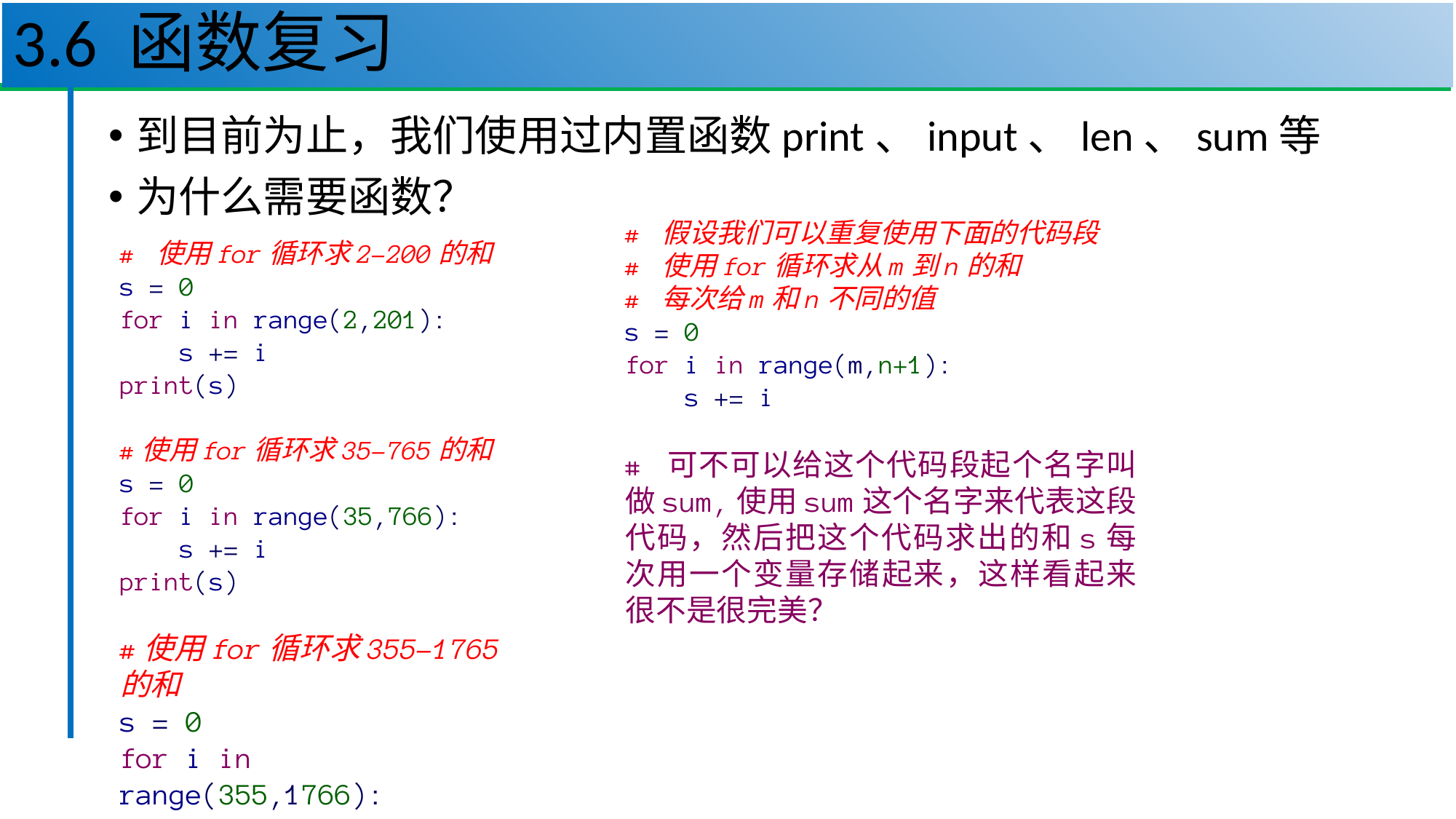

# 3.6 函数复习
4
到目前为止，我们使用过内置函数print、input、len、sum等
为什么需要函数？
# 假设我们可以重复使用下面的代码段
# 使用for循环求从m到n的和
# 每次给m和n不同的值
s = 0
for i in range(m,n+1):
    s += i

# 可不可以给这个代码段起个名字叫做sum,使用sum这个名字来代表这段代码，然后把这个代码求出的和s每次用一个变量存储起来，这样看起来很不是很完美？
# 使用for循环求2-200的和
s = 0
for i in range(2,201):
    s += i
print(s)

#使用for循环求35-765的和
s = 0
for i in range(35,766):
    s += i
print(s)

#使用for循环求355-1765的和
s = 0
for i in range(355,1766):
    s += i
print(s)